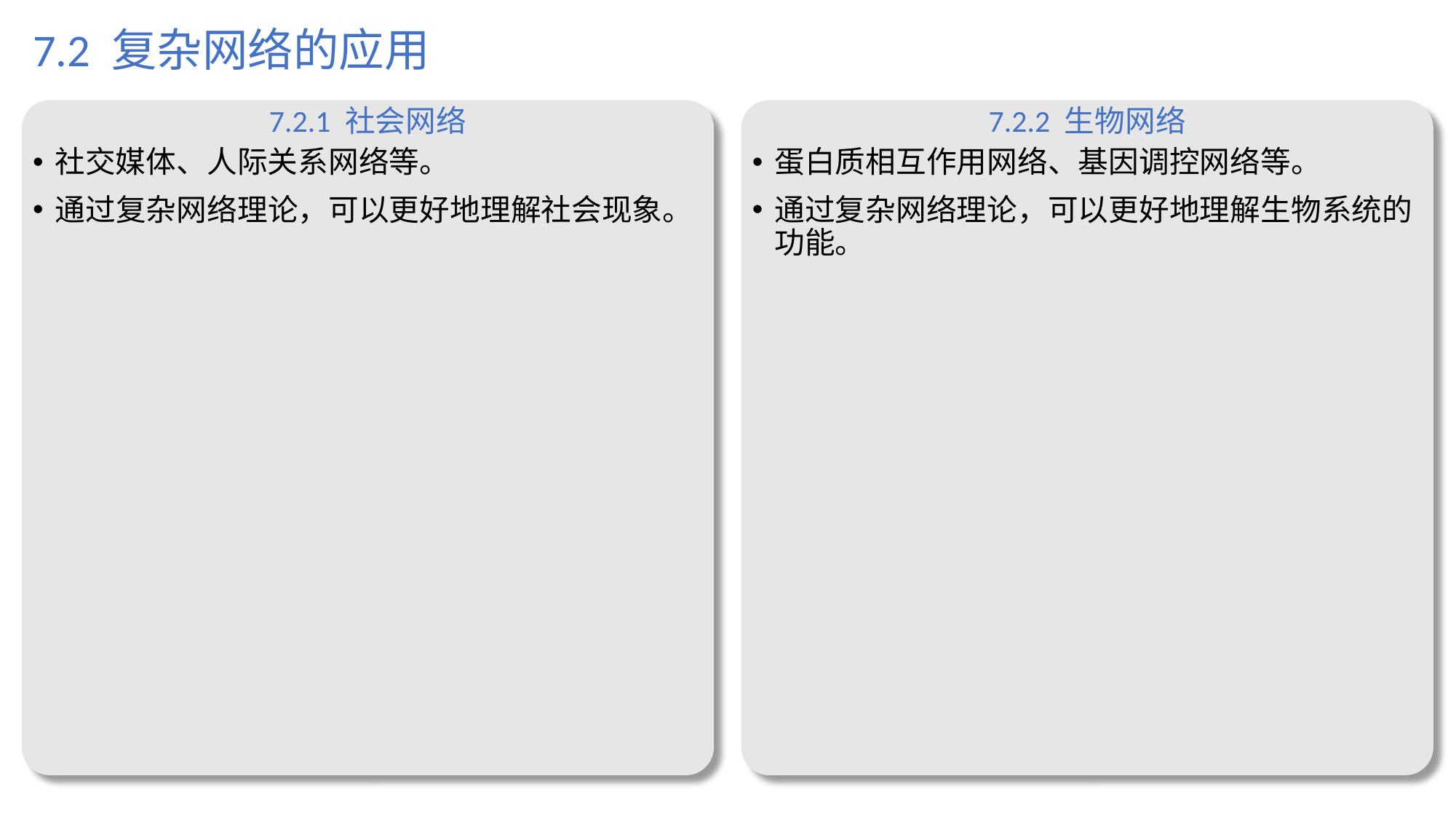

# 7.2 复杂网络的应用

7.2.1 社会网络

7.2.2 生物网络
社交媒体、人际关系网络等。
通过复杂网络理论，可以更好地理解社会现象。
蛋白质相互作用网络、基因调控网络等。
通过复杂网络理论，可以更好地理解生物系统的功能。